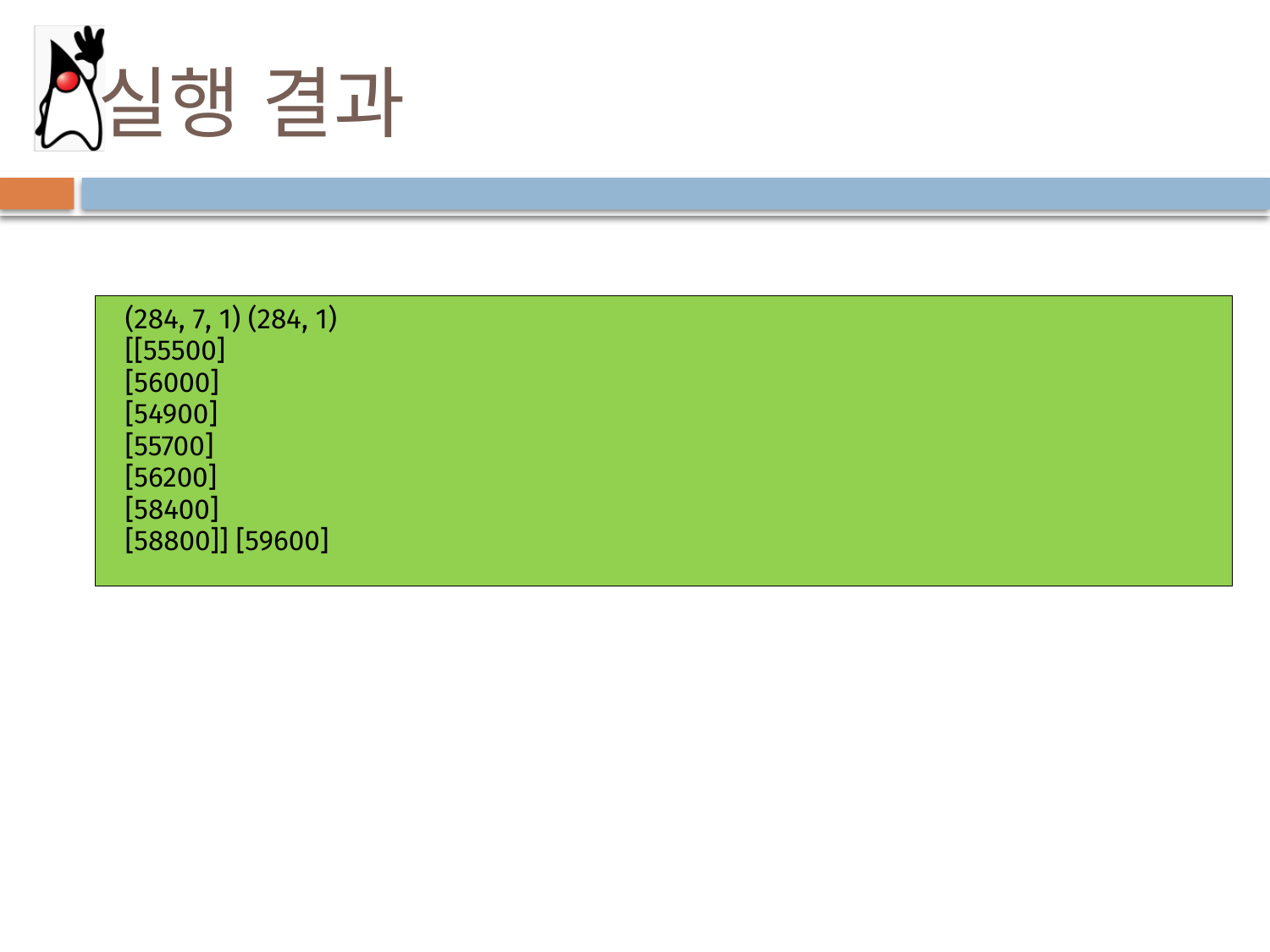

# 실행 결과

(284, 7, 1) (284, 1)
[[55500]
[56000]
[54900]
[55700]
[56200]
[58400]
[58800]] [59600]